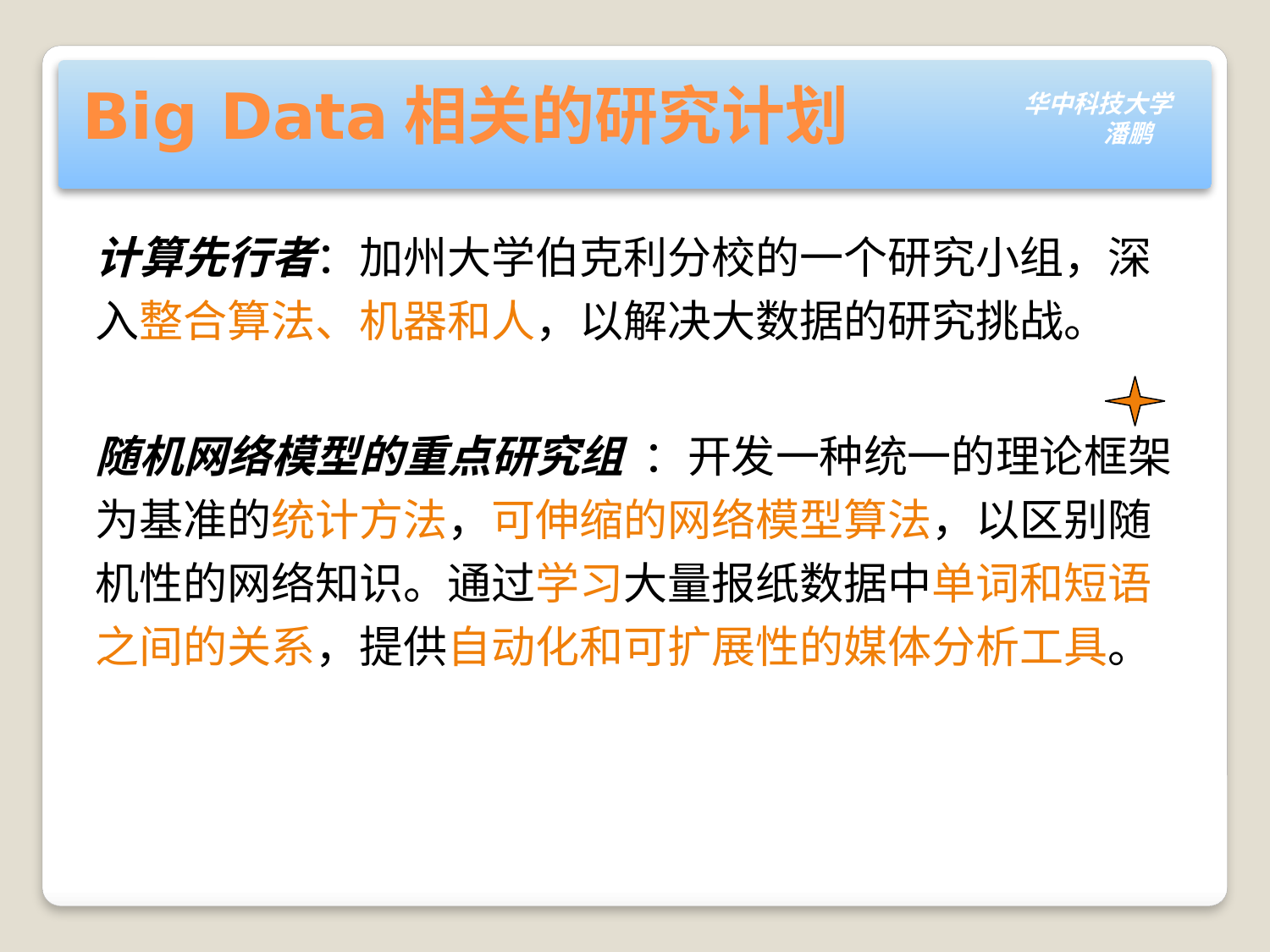

Big Data相关的研究计划
计算先行者：加州大学伯克利分校的一个研究小组，深入整合算法、机器和人，以解决大数据的研究挑战。

随机网络模型的重点研究组  ：开发一种统一的理论框架为基准的统计方法，可伸缩的网络模型算法，以区别随机性的网络知识。通过学习大量报纸数据中单词和短语之间的关系，提供自动化和可扩展性的媒体分析工具。